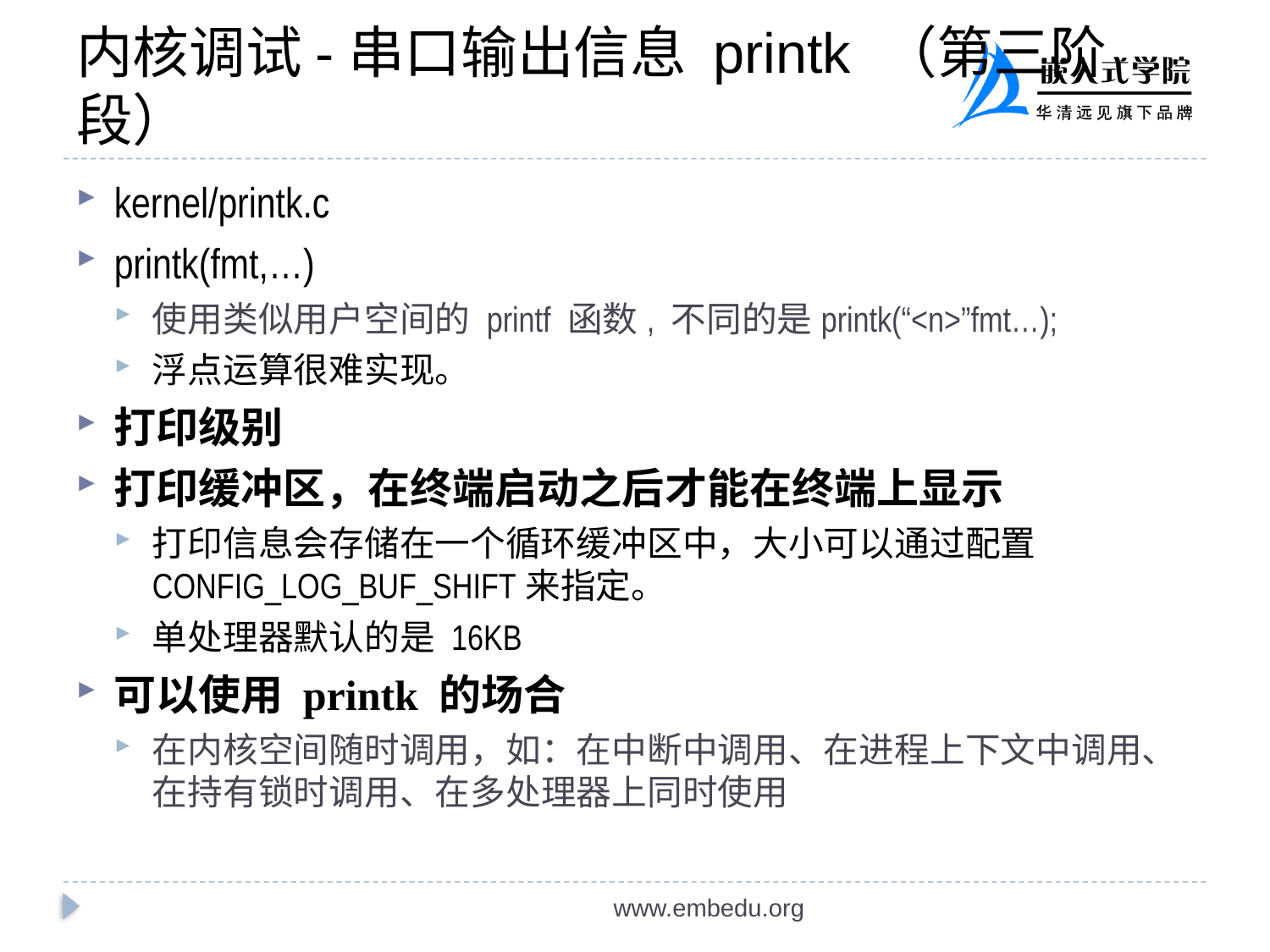

# 内核调试-串口输出信息 printk （第三阶段）
kernel/printk.c
printk(fmt,…)
使用类似用户空间的 printf 函数, 不同的是printk(“<n>”fmt…);
浮点运算很难实现。
打印级别
打印缓冲区，在终端启动之后才能在终端上显示
打印信息会存储在一个循环缓冲区中，大小可以通过配置CONFIG_LOG_BUF_SHIFT来指定。
单处理器默认的是 16KB
可以使用 printk 的场合
在内核空间随时调用，如：在中断中调用、在进程上下文中调用、在持有锁时调用、在多处理器上同时使用
www.embedu.org